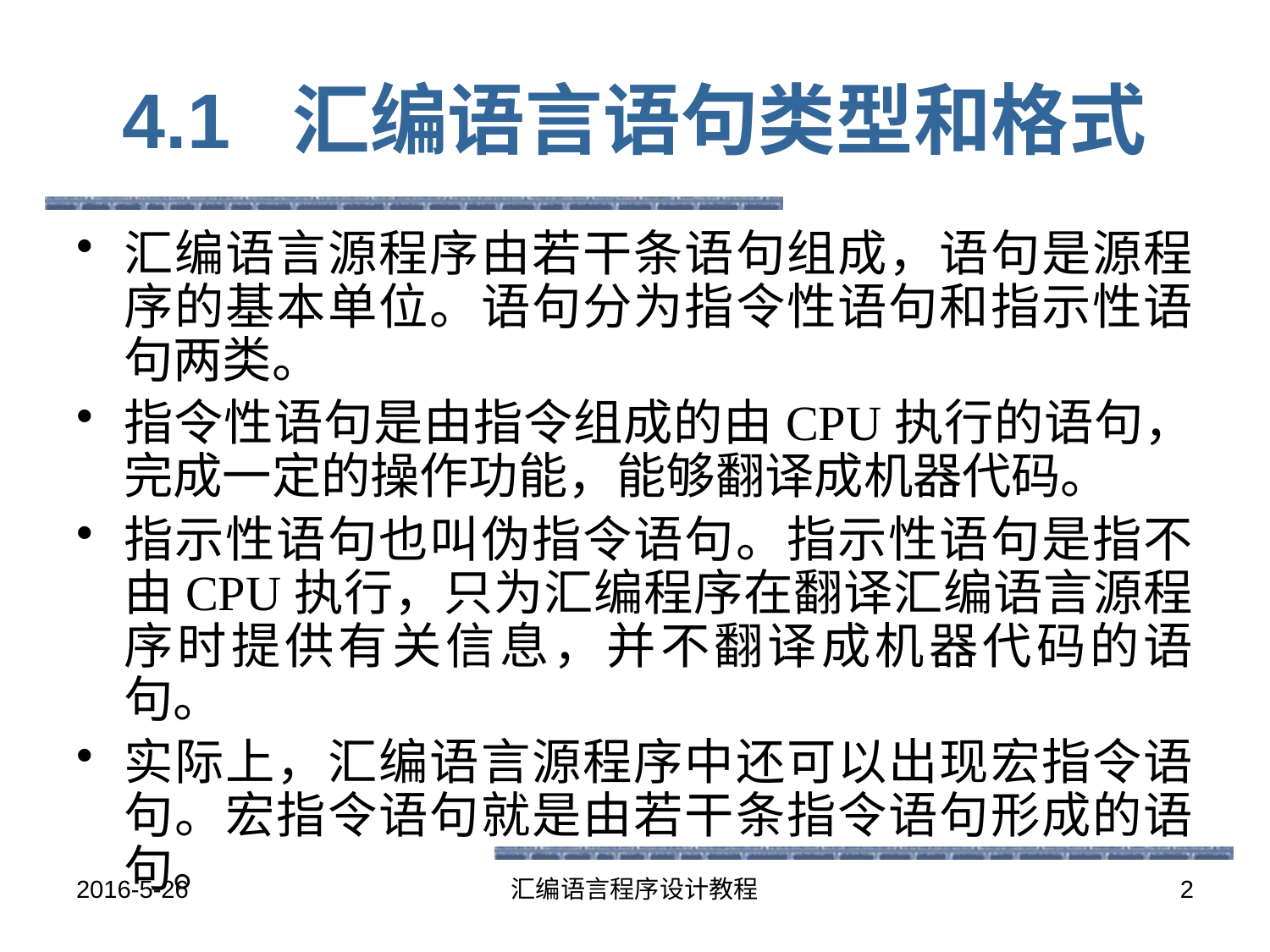

# 4.1  汇编语言语句类型和格式
汇编语言源程序由若干条语句组成，语句是源程序的基本单位。语句分为指令性语句和指示性语句两类。
指令性语句是由指令组成的由CPU执行的语句，完成一定的操作功能，能够翻译成机器代码。
指示性语句也叫伪指令语句。指示性语句是指不由CPU执行，只为汇编程序在翻译汇编语言源程序时提供有关信息，并不翻译成机器代码的语句。
实际上，汇编语言源程序中还可以出现宏指令语句。宏指令语句就是由若干条指令语句形成的语句。
2016-5-26
汇编语言程序设计教程
2